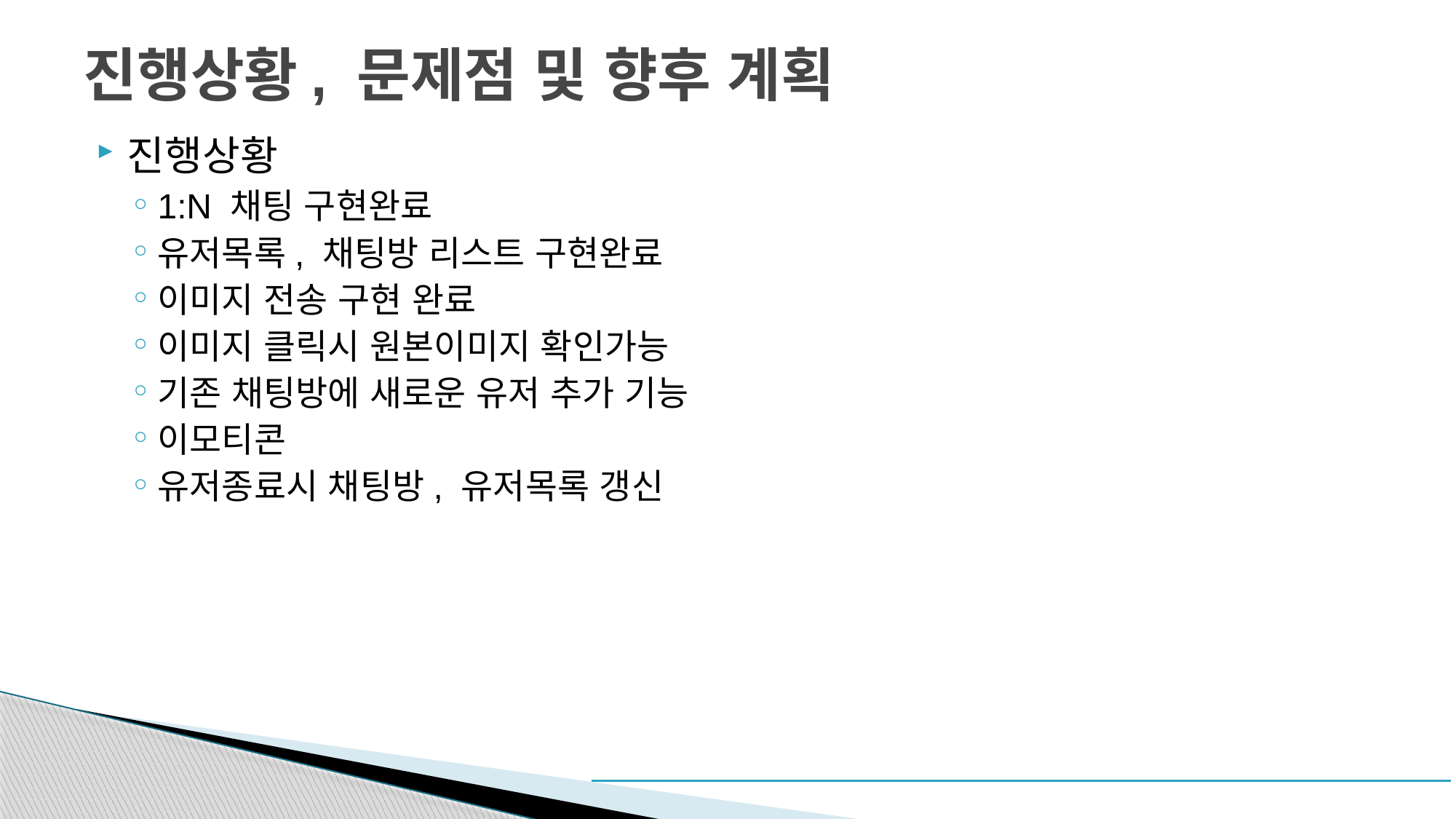

# 진행상황, 문제점 및 향후 계획
진행상황
1:N 채팅 구현완료
유저목록, 채팅방 리스트 구현완료
이미지 전송 구현 완료
이미지 클릭시 원본이미지 확인가능
기존 채팅방에 새로운 유저 추가 기능
이모티콘
유저종료시 채팅방, 유저목록 갱신